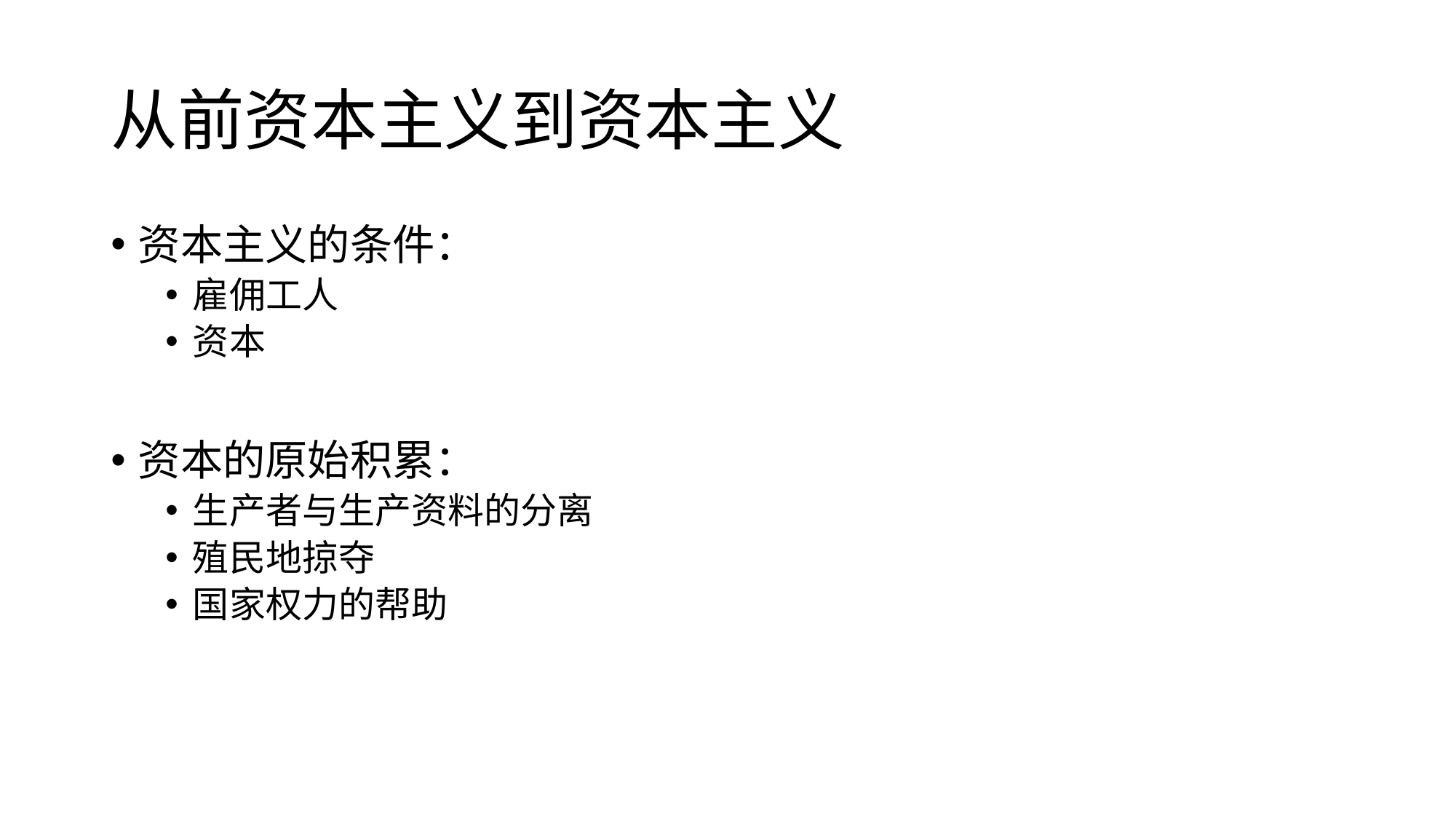

# 从前资本主义到资本主义
资本主义的条件：
雇佣工人
资本

资本的原始积累：
生产者与生产资料的分离
殖民地掠夺
国家权力的帮助